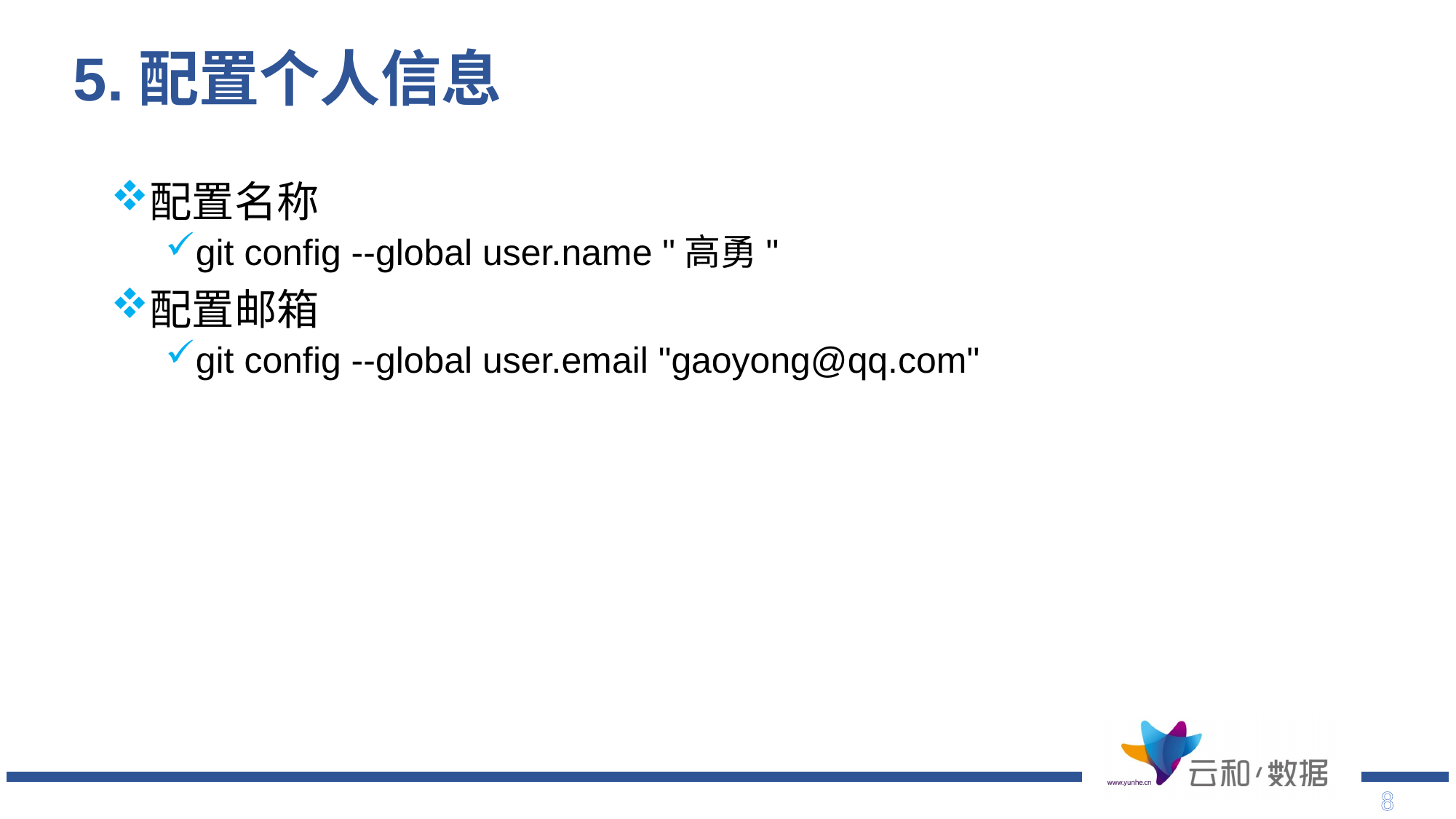

# 5.配置个人信息
配置名称
git config --global user.name "高勇"
配置邮箱
git config --global user.email "gaoyong@qq.com"